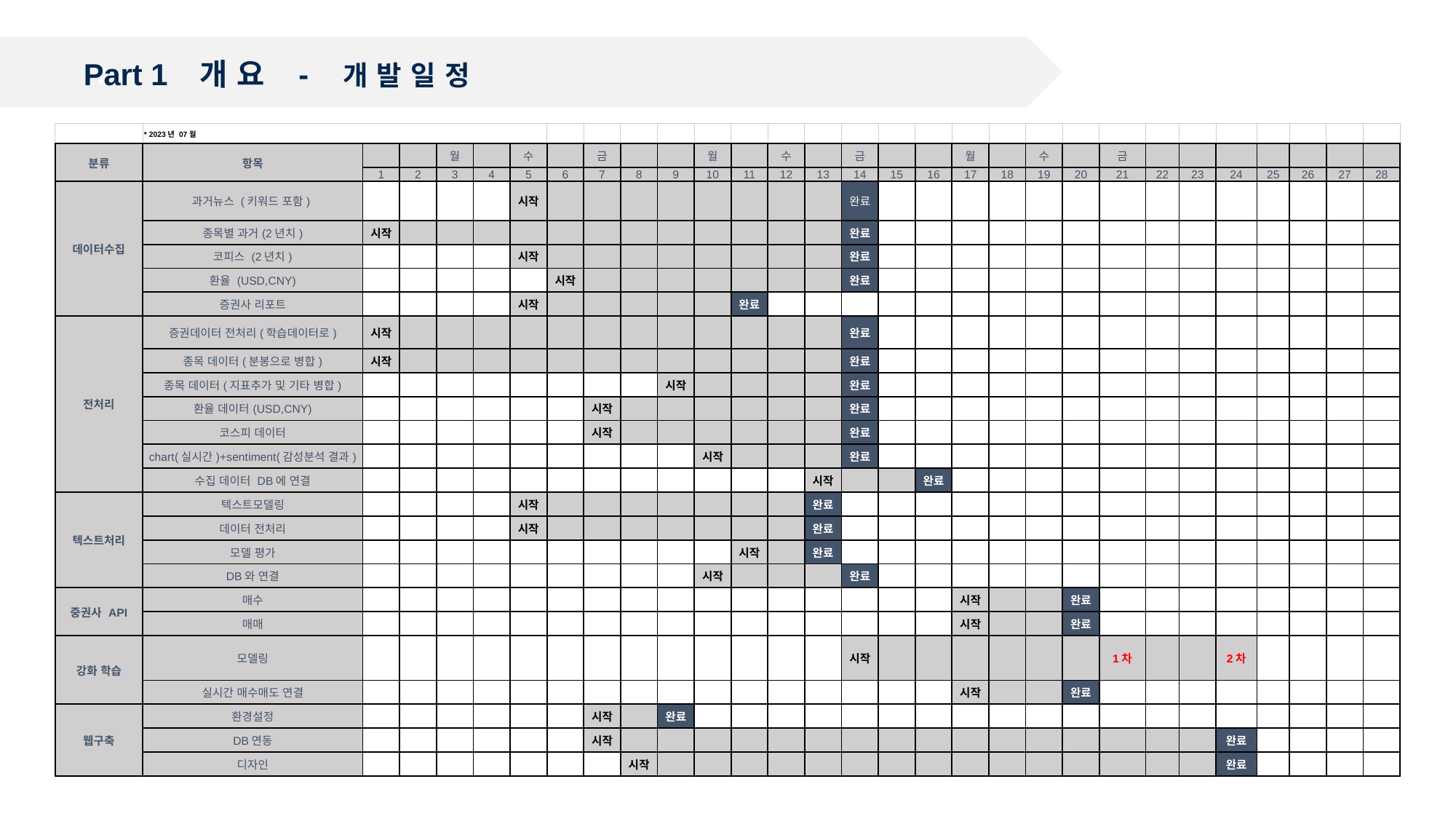

Part 1
개요 - 개발일정
Par
|  | \* 2023년 07월 |  |  |  |  |  |  |  |  |  |  |  |  |  |  |  |  |  |  |  |  |  |  |  |  |  |  |  |  |
| --- | --- | --- | --- | --- | --- | --- | --- | --- | --- | --- | --- | --- | --- | --- | --- | --- | --- | --- | --- | --- | --- | --- | --- | --- | --- | --- | --- | --- | --- |
| 분류 | 항목 |  |  | 월 |  | 수 |  | 금 |  |  | 월 |  | 수 |  | 금 |  |  | 월 |  | 수 |  | 금 |  |  |  |  |  |  |  |
|  |  | 1 | 2 | 3 | 4 | 5 | 6 | 7 | 8 | 9 | 10 | 11 | 12 | 13 | 14 | 15 | 16 | 17 | 18 | 19 | 20 | 21 | 22 | 23 | 24 | 25 | 26 | 27 | 28 |
| 데이터수집 | 과거뉴스 (키워드 포함) |  |  |  |  | 시작 |  |  |  |  |  |  |  |  | 완료 |  |  |  |  |  |  |  |  |  |  |  |  |  |  |
|  | 종목별 과거(2년치) | 시작 |  |  |  |  |  |  |  |  |  |  |  |  | 완료 |  |  |  |  |  |  |  |  |  |  |  |  |  |  |
|  | 코피스 (2년치) |  |  |  |  | 시작 |  |  |  |  |  |  |  |  | 완료 |  |  |  |  |  |  |  |  |  |  |  |  |  |  |
|  | 환율 (USD,CNY) |  |  |  |  |  | 시작 |  |  |  |  |  |  |  | 완료 |  |  |  |  |  |  |  |  |  |  |  |  |  |  |
|  | 증권사 리포트 |  |  |  |  | 시작 |  |  |  |  |  | 완료 |  |  |  |  |  |  |  |  |  |  |  |  |  |  |  |  |  |
| 전처리 | 증권데이터 전처리(학습데이터로) | 시작 |  |  |  |  |  |  |  |  |  |  |  |  | 완료 |  |  |  |  |  |  |  |  |  |  |  |  |  |  |
|  | 종목 데이터(분봉으로 병합) | 시작 |  |  |  |  |  |  |  |  |  |  |  |  | 완료 |  |  |  |  |  |  |  |  |  |  |  |  |  |  |
|  | 종목 데이터(지표추가 및 기타 병합) |  |  |  |  |  |  |  |  | 시작 |  |  |  |  | 완료 |  |  |  |  |  |  |  |  |  |  |  |  |  |  |
|  | 환율 데이터(USD,CNY) |  |  |  |  |  |  | 시작 |  |  |  |  |  |  | 완료 |  |  |  |  |  |  |  |  |  |  |  |  |  |  |
|  | 코스피 데이터 |  |  |  |  |  |  | 시작 |  |  |  |  |  |  | 완료 |  |  |  |  |  |  |  |  |  |  |  |  |  |  |
|  | chart(실시간)+sentiment(감성분석 결과) |  |  |  |  |  |  |  |  |  | 시작 |  |  |  | 완료 |  |  |  |  |  |  |  |  |  |  |  |  |  |  |
|  | 수집 데이터 DB에 연결 |  |  |  |  |  |  |  |  |  |  |  |  | 시작 |  |  | 완료 |  |  |  |  |  |  |  |  |  |  |  |  |
| 텍스트처리 | 텍스트모델링 |  |  |  |  | 시작 |  |  |  |  |  |  |  | 완료 |  |  |  |  |  |  |  |  |  |  |  |  |  |  |  |
|  | 데이터 전처리 |  |  |  |  | 시작 |  |  |  |  |  |  |  | 완료 |  |  |  |  |  |  |  |  |  |  |  |  |  |  |  |
|  | 모델 평가 |  |  |  |  |  |  |  |  |  |  | 시작 |  | 완료 |  |  |  |  |  |  |  |  |  |  |  |  |  |  |  |
|  | DB와 연결 |  |  |  |  |  |  |  |  |  | 시작 |  |  |  | 완료 |  |  |  |  |  |  |  |  |  |  |  |  |  |  |
| 중권사 API | 매수 |  |  |  |  |  |  |  |  |  |  |  |  |  |  |  |  | 시작 |  |  | 완료 |  |  |  |  |  |  |  |  |
|  | 매매 |  |  |  |  |  |  |  |  |  |  |  |  |  |  |  |  | 시작 |  |  | 완료 |  |  |  |  |  |  |  |  |
| 강화 학습 | 모델링 |  |  |  |  |  |  |  |  |  |  |  |  |  | 시작 |  |  |  |  |  |  | 1차 |  |  | 2차 |  |  |  |  |
|  | 실시간 매수매도 연결 |  |  |  |  |  |  |  |  |  |  |  |  |  |  |  |  | 시작 |  |  | 완료 |  |  |  |  |  |  |  |  |
| 웹구축 | 환경설정 |  |  |  |  |  |  | 시작 |  | 완료 |  |  |  |  |  |  |  |  |  |  |  |  |  |  |  |  |  |  |  |
|  | DB연동 |  |  |  |  |  |  | 시작 |  |  |  |  |  |  |  |  |  |  |  |  |  |  |  |  | 완료 |  |  |  |  |
|  | 디자인 |  |  |  |  |  |  |  | 시작 |  |  |  |  |  |  |  |  |  |  |  |  |  |  |  | 완료 |  |  |  |  |